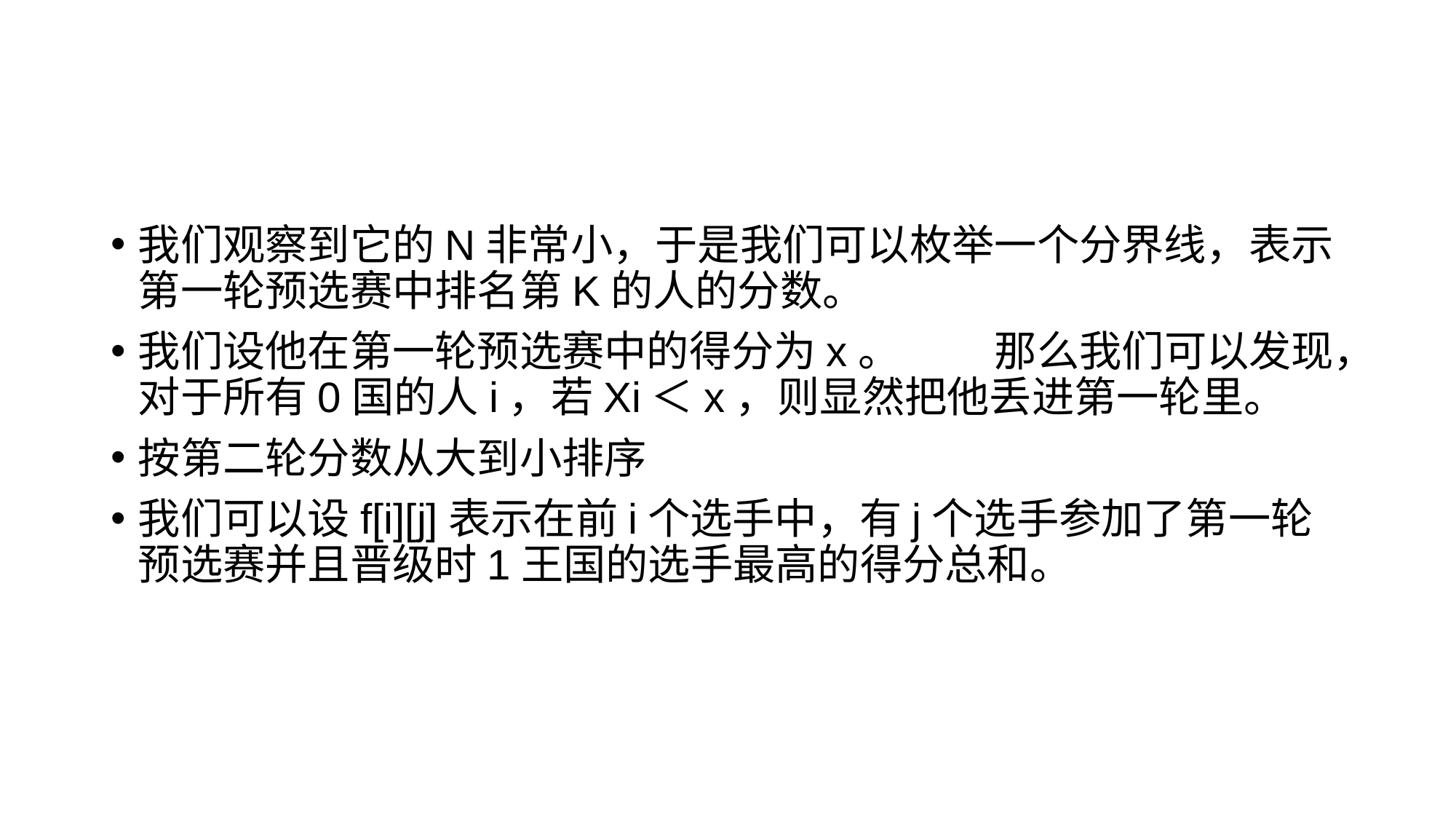

#
我们观察到它的N非常小，于是我们可以枚举一个分界线，表示第一轮预选赛中排名第K的人的分数。
我们设他在第一轮预选赛中的得分为x。 　　那么我们可以发现，对于所有0国的人i，若Xi＜x，则显然把他丢进第一轮里。
按第二轮分数从大到小排序
我们可以设f[i][j]表示在前i个选手中，有j个选手参加了第一轮预选赛并且晋级时1王国的选手最高的得分总和。